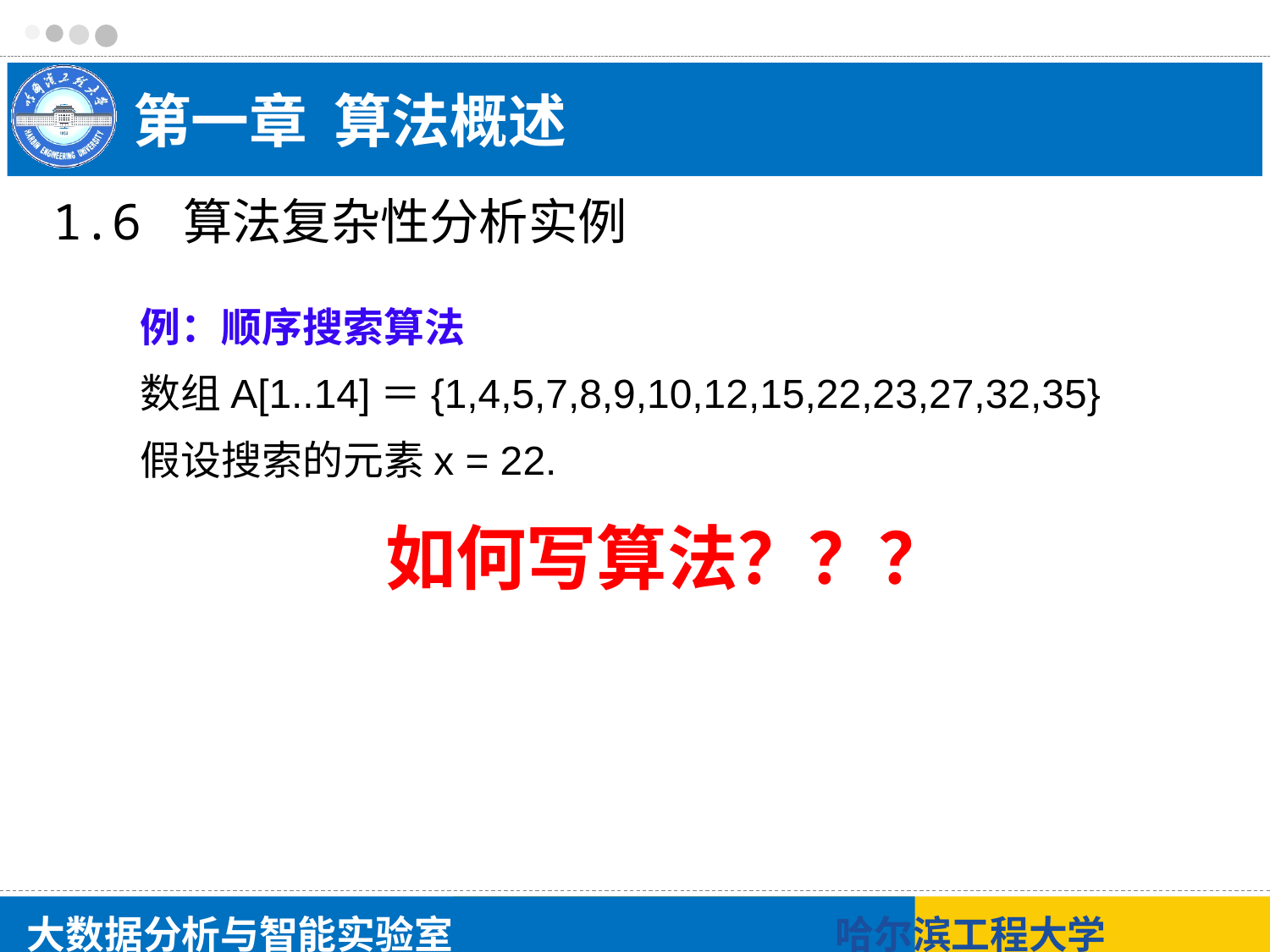

第一章  算法概述
1.6 算法复杂性分析实例
例：顺序搜索算法
数组A[1..14]＝{1,4,5,7,8,9,10,12,15,22,23,27,32,35}
假设搜索的元素x = 22.
    如何写算法？？？